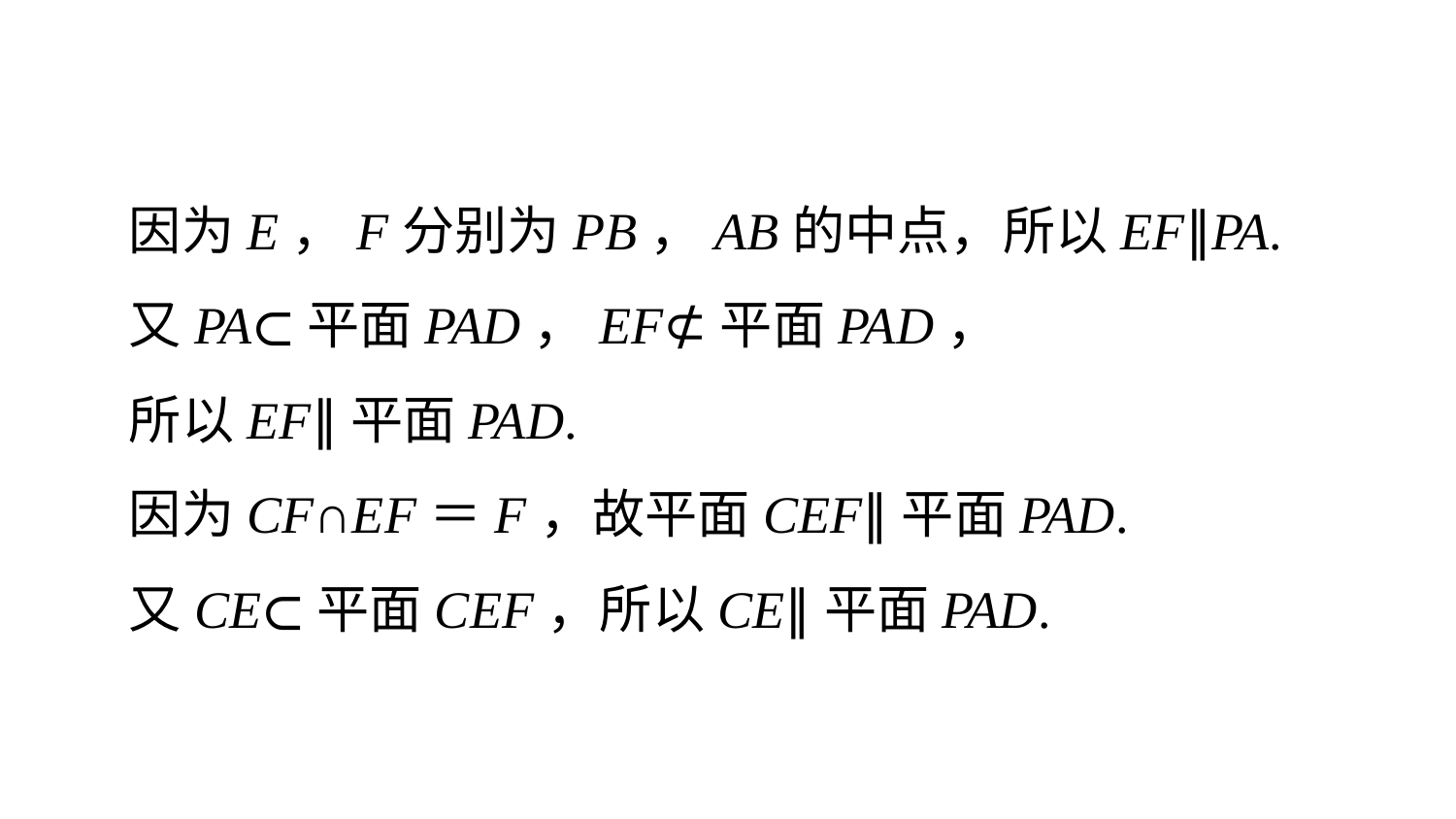

因为E，F分别为PB，AB的中点，所以EF∥PA.
又PA⊂平面PAD，EF⊄平面PAD，
所以EF∥平面PAD.
因为CF∩EF＝F，故平面CEF∥平面PAD.
又CE⊂平面CEF，所以CE∥平面PAD.